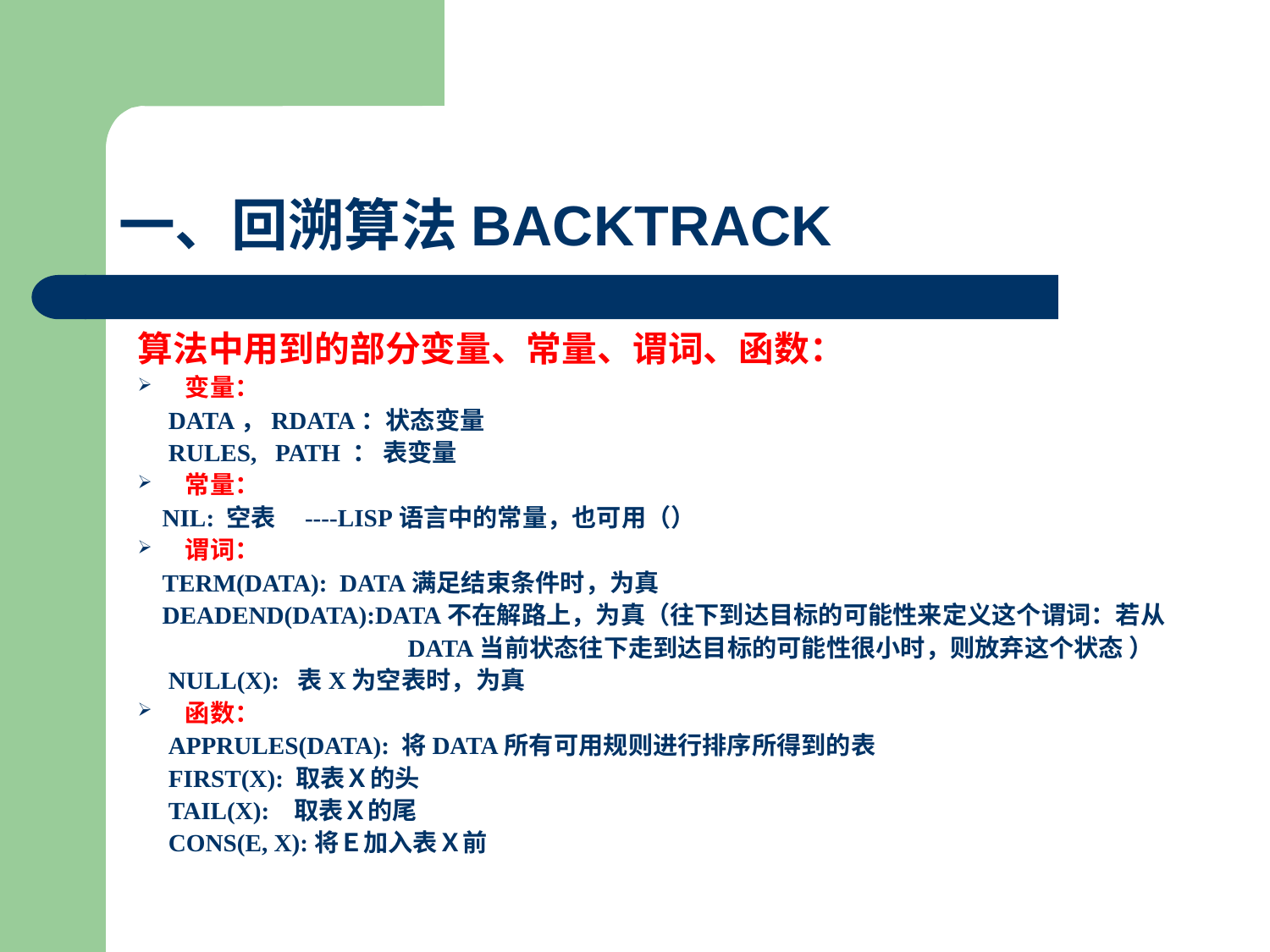

# 一、回溯算法BACKTRACK
算法中用到的部分变量、常量、谓词、函数：
变量：
     DATA，RDATA：状态变量
     RULES,   PATH ： 表变量
常量：
    NIL: 空表    ----LISP语言中的常量，也可用（）
谓词：
    TERM(DATA):  DATA满足结束条件时，为真
    DEADEND(DATA):DATA不在解路上，为真（往下到达目标的可能性来定义这个谓词：若从
                                            DATA当前状态往下走到达目标的可能性很小时，则放弃这个状态 ）
     NULL(X):  表X为空表时，为真
函数：
     APPRULES(DATA): 将DATA所有可用规则进行排序所得到的表
     FIRST(X): 取表Ｘ的头
     TAIL(X):   取表Ｘ的尾
     CONS(E, X):将Ｅ加入表Ｘ前

4